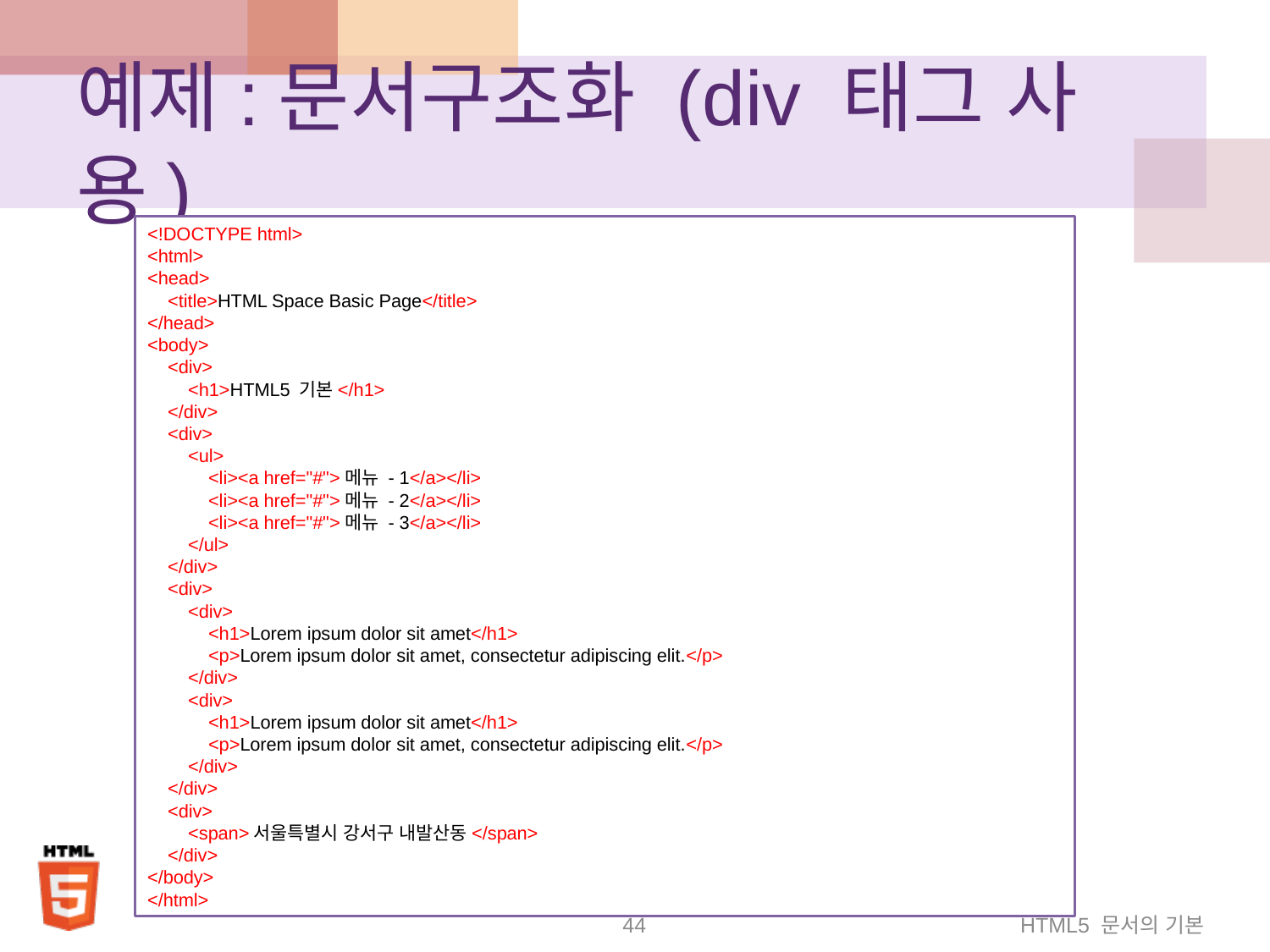

# 예제:문서구조화 (div 태그 사용)
<!DOCTYPE html>
<html>
<head>
    <title>HTML Space Basic Page</title>
</head>
<body>
    <div>
        <h1>HTML5 기본</h1>
    </div>
    <div>
        <ul>
            <li><a href="#">메뉴 - 1</a></li>
            <li><a href="#">메뉴 - 2</a></li>
            <li><a href="#">메뉴 - 3</a></li>
        </ul>
    </div>
    <div>
        <div>
            <h1>Lorem ipsum dolor sit amet</h1>
            <p>Lorem ipsum dolor sit amet, consectetur adipiscing elit.</p>
        </div>
        <div>
            <h1>Lorem ipsum dolor sit amet</h1>
            <p>Lorem ipsum dolor sit amet, consectetur adipiscing elit.</p>
        </div>
    </div>
    <div>
        <span>서울특별시 강서구 내발산동</span>
    </div>
</body>
</html>

44
HTML5 문서의 기본